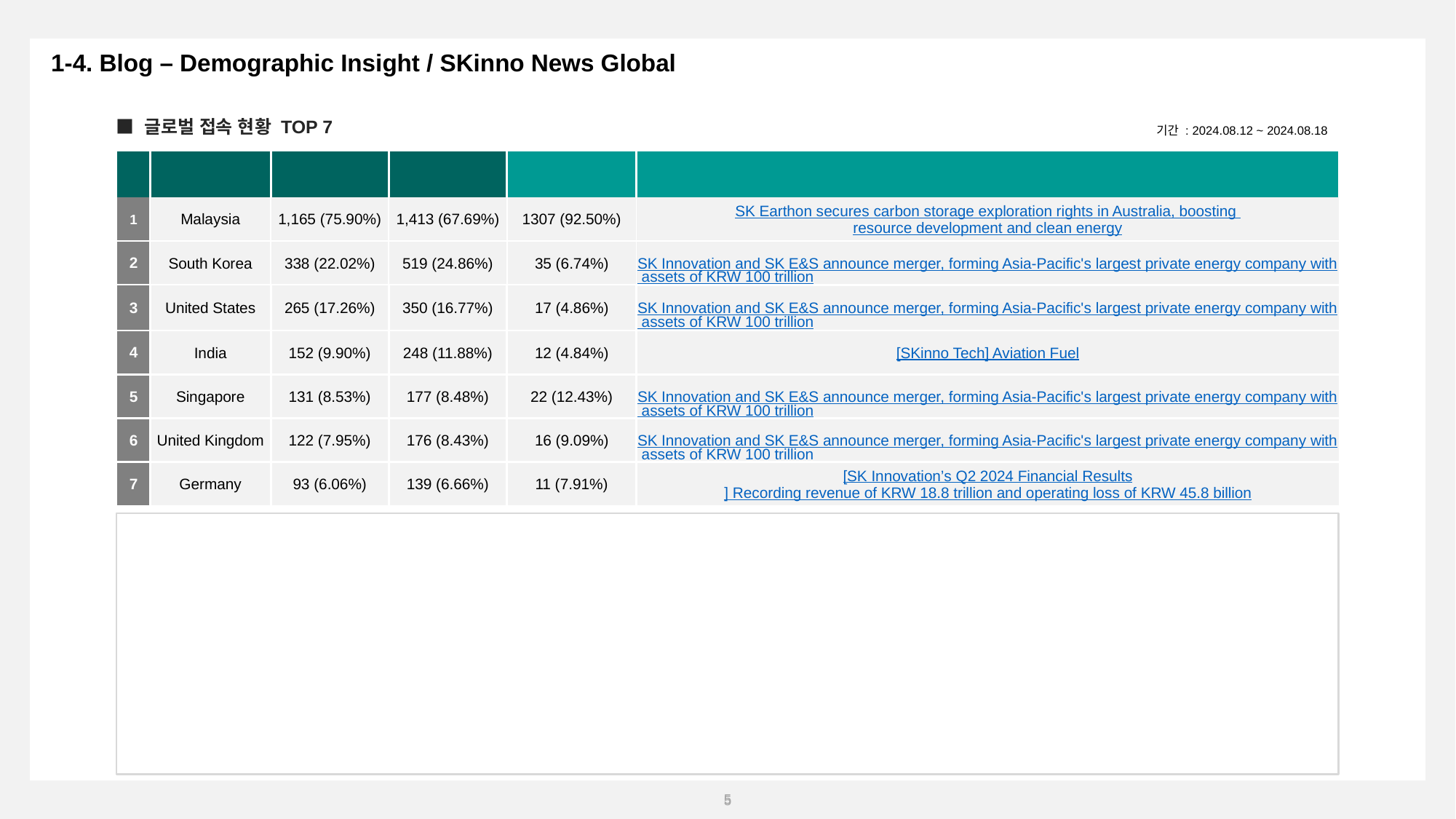

1-4. Blog – Demographic Insight / SKinno News Global
■ 글로벌 접속 현황 TOP 7
기간 : 2024.08.12 ~ 2024.08.18
| 순위 | 국가 | 총 방문 수 (비중) | 총 페이지뷰 (비중) | 해당국가 콘텐츠 PV (비중) | 가장 많이 본 콘텐츠 |
| --- | --- | --- | --- | --- | --- |
| 1 | Malaysia | 1,165 (75.90%) | 1,413 (67.69%) | 1307 (92.50%) | SK Earthon secures carbon storage exploration rights in Australia, boosting resource development and clean energy |
| 2 | South Korea | 338 (22.02%) | 519 (24.86%) | 35 (6.74%) | SK Innovation and SK E&S announce merger, forming Asia-Pacific's largest private energy company with assets of KRW 100 trillion |
| 3 | United States | 265 (17.26%) | 350 (16.77%) | 17 (4.86%) | SK Innovation and SK E&S announce merger, forming Asia-Pacific's largest private energy company with assets of KRW 100 trillion |
| 4 | India | 152 (9.90%) | 248 (11.88%) | 12 (4.84%) | [SKinno Tech] Aviation Fuel |
| 5 | Singapore | 131 (8.53%) | 177 (8.48%) | 22 (12.43%) | SK Innovation and SK E&S announce merger, forming Asia-Pacific's largest private energy company with assets of KRW 100 trillion |
| 6 | United Kingdom | 122 (7.95%) | 176 (8.43%) | 16 (9.09%) | SK Innovation and SK E&S announce merger, forming Asia-Pacific's largest private energy company with assets of KRW 100 trillion |
| 7 | Germany | 93 (6.06%) | 139 (6.66%) | 11 (7.91%) | [SK Innovation’s Q2 2024 Financial Results] Recording revenue of KRW 18.8 trillion and operating loss of KRW 45.8 billion |